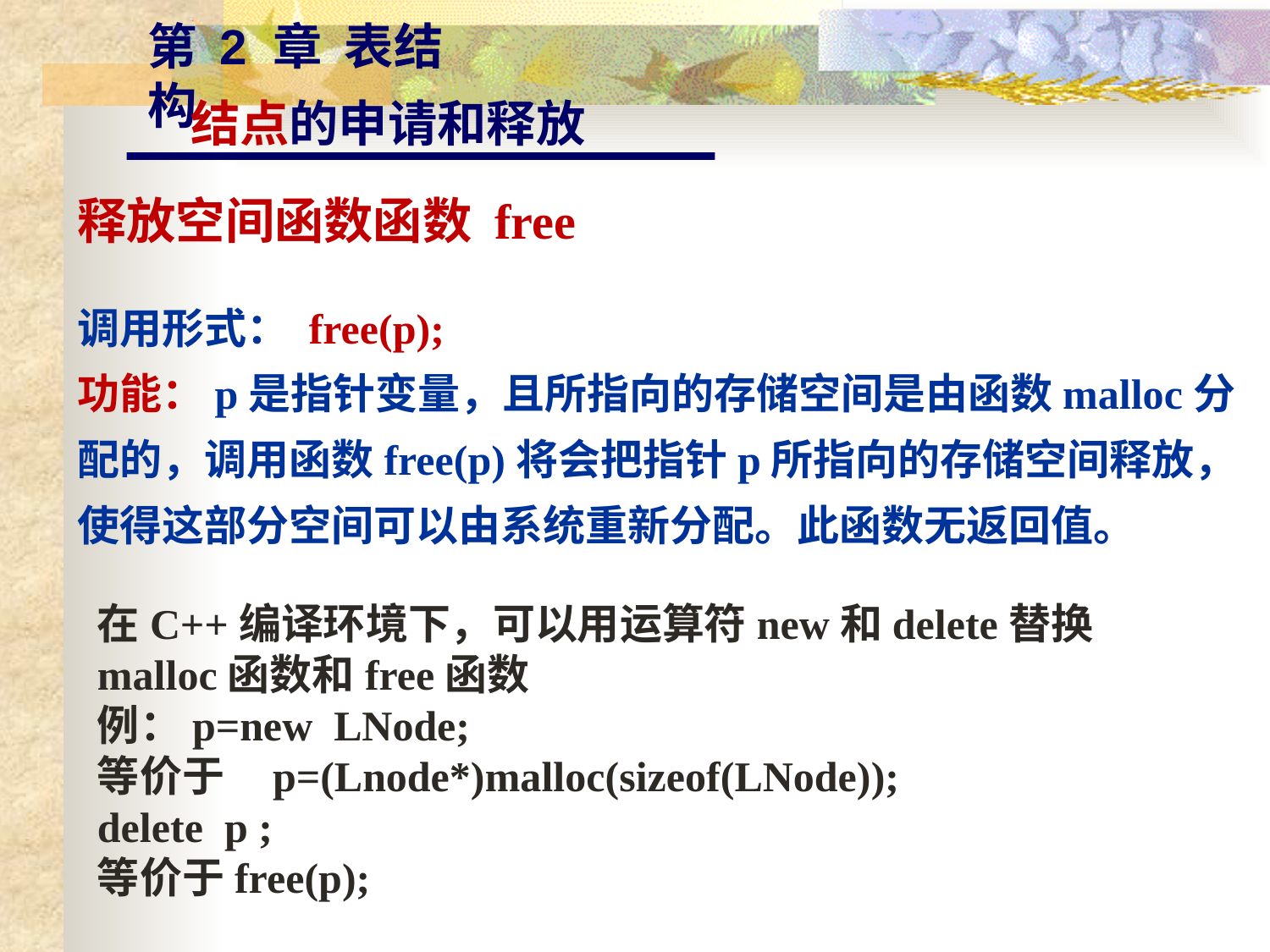

第 2 章  表结构
结点的申请和释放

释放空间函数函数 free
调用形式： free(p);
功能：p是指针变量，且所指向的存储空间是由函数malloc分配的，调用函数free(p)将会把指针p所指向的存储空间释放，使得这部分空间可以由系统重新分配。此函数无返回值。
在C++编译环境下，可以用运算符new和delete替换malloc函数和free函数
例：p=new  LNode;
等价于    p=(Lnode*)malloc(sizeof(LNode));
delete  p ;
等价于free(p);